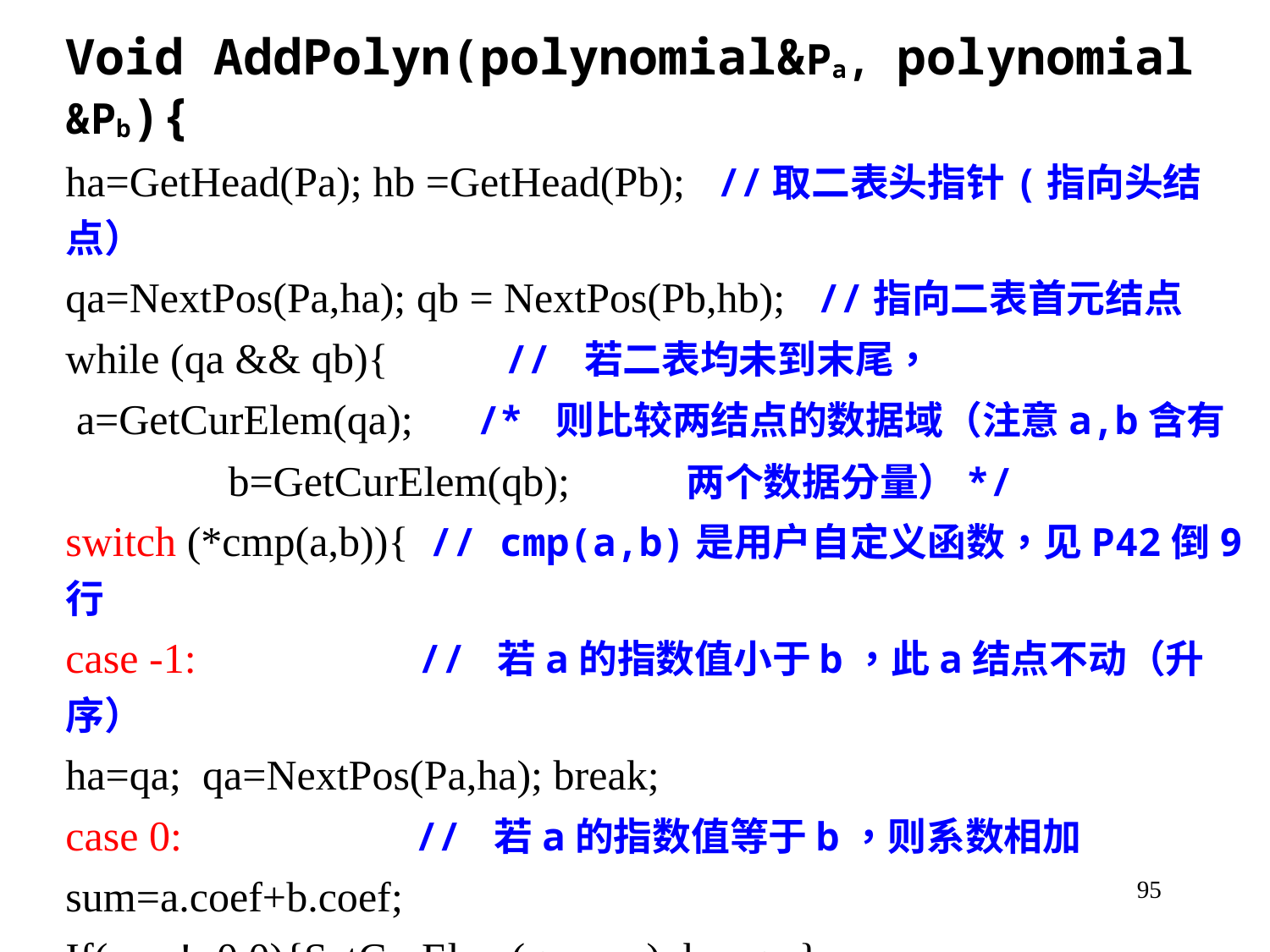

# Void AddPolyn(polynomial&Pa, polynomial &Pb){
ha=GetHead(Pa); hb =GetHead(Pb);   //取二表头指针(指向头结点）
qa=NextPos(Pa,ha); qb = NextPos(Pb,hb);   //指向二表首元结点
while (qa && qb){           // 若二表均未到末尾，
 a=GetCurElem(qa);      /* 则比较两结点的数据域（注意a,b含有                    b=GetCurElem(qb);          两个数据分量）*/
switch (*cmp(a,b)){  // cmp(a,b)是用户自定义函数，见P42倒9行
case -1:                     // 若a的指数值小于b，此a结点不动（升序）
ha=qa;  qa=NextPos(Pa,ha); break;
case 0:                      // 若a的指数值等于b，则系数相加
sum=a.coef+b.coef;
If(sum!=0.0){SetCurElem(qa,sum); ha=qa;}
95